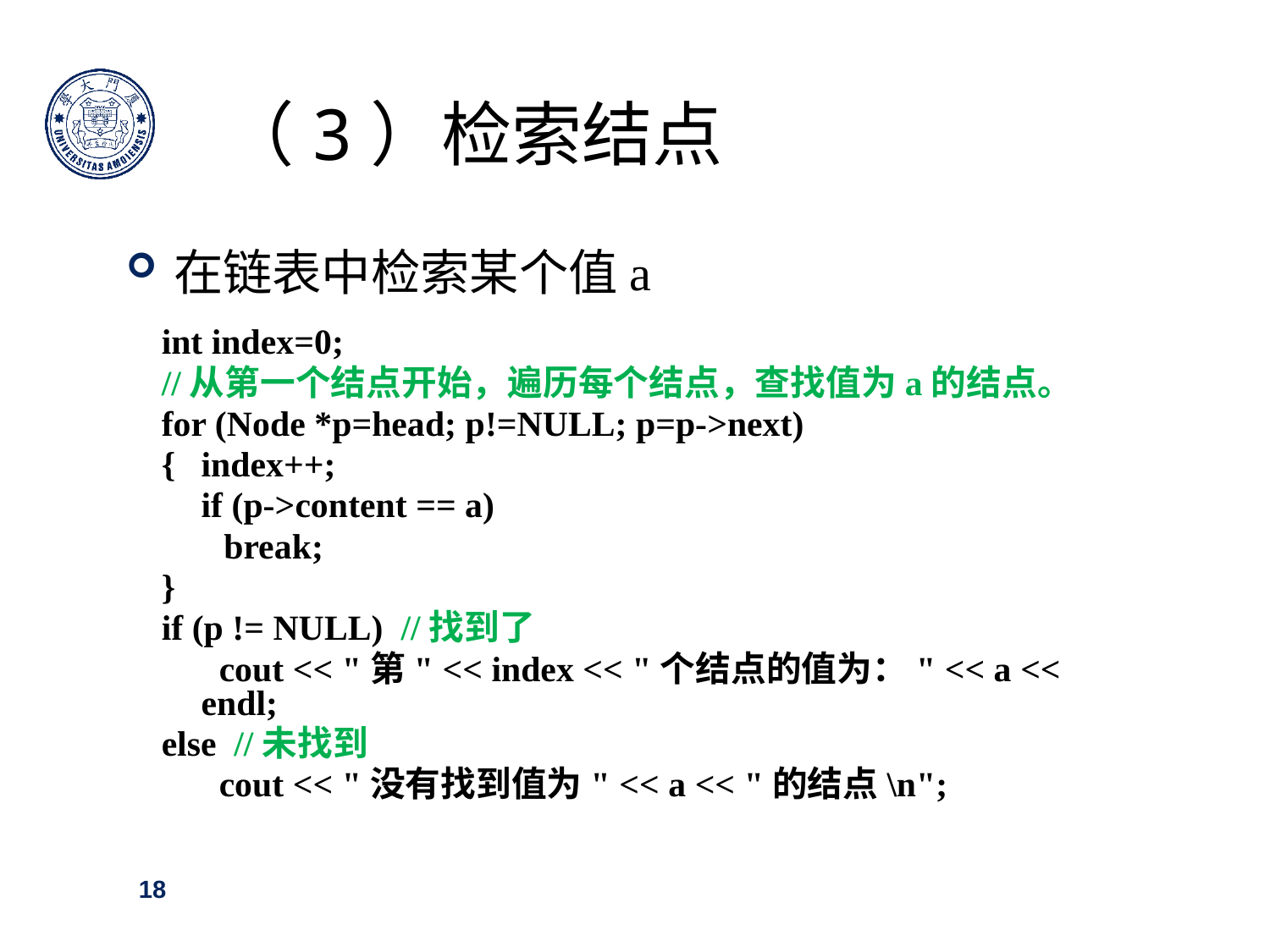

（3）检索结点
在链表中检索某个值a

int index=0;
//从第一个结点开始，遍历每个结点，查找值为a的结点。
for (Node *p=head; p!=NULL; p=p->next)
{	index++;
	if (p->content == a)
       break;
}
if (p != NULL)  //找到了
	  cout << "第" << index << "个结点的值为：" << a << endl;
else  //未找到
	  cout << "没有找到值为" << a << "的结点\n";
18